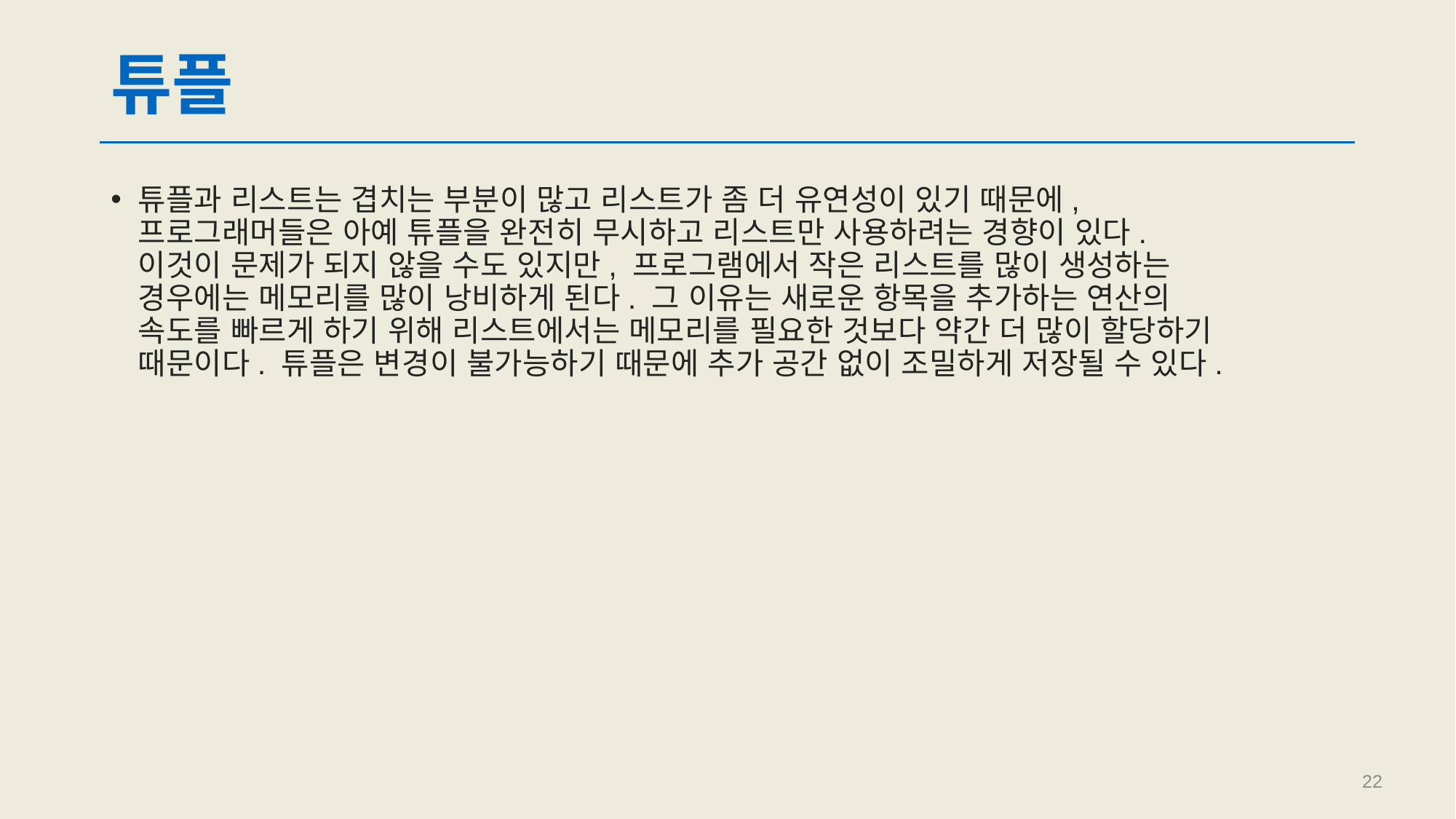

# 튜플
튜플과 리스트는 겹치는 부분이 많고 리스트가 좀 더 유연성이 있기 때문에, 프로그래머들은 아예 튜플을 완전히 무시하고 리스트만 사용하려는 경향이 있다. 이것이 문제가 되지 않을 수도 있지만, 프로그램에서 작은 리스트를 많이 생성하는 경우에는 메모리를 많이 낭비하게 된다. 그 이유는 새로운 항목을 추가하는 연산의 속도를 빠르게 하기 위해 리스트에서는 메모리를 필요한 것보다 약간 더 많이 할당하기 때문이다. 튜플은 변경이 불가능하기 때문에 추가 공간 없이 조밀하게 저장될 수 있다.
22